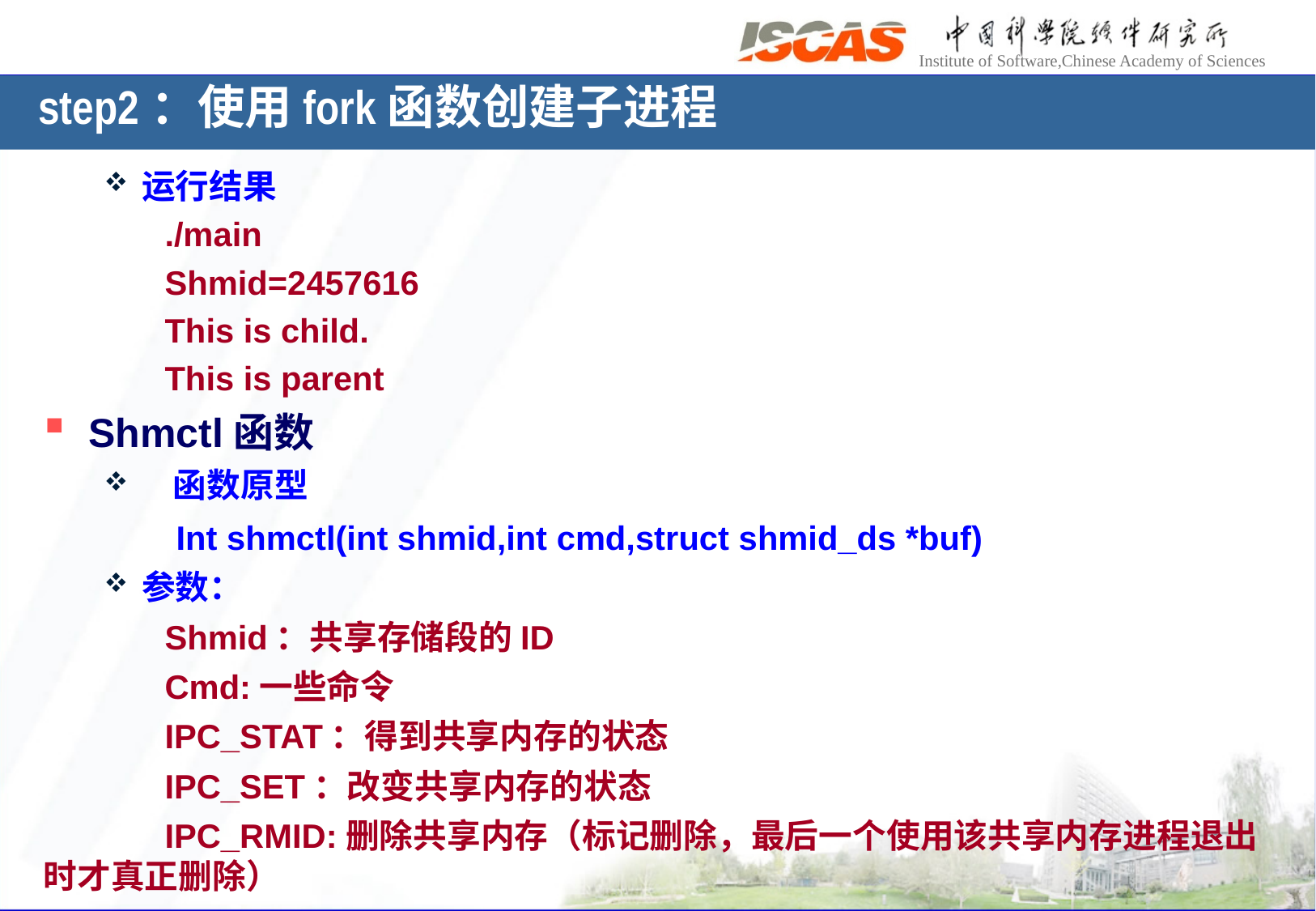

step2：使用fork函数创建子进程
运行结果
./main
Shmid=2457616
This is child.
This is parent
Shmctl函数
   函数原型
       Int shmctl(int shmid,int cmd,struct shmid_ds *buf)
参数：
	Shmid：共享存储段的ID
	Cmd:一些命令
	IPC_STAT：得到共享内存的状态
	IPC_SET：改变共享内存的状态
	IPC_RMID:删除共享内存（标记删除，最后一个使用该共享内存进程退出时才真正删除）